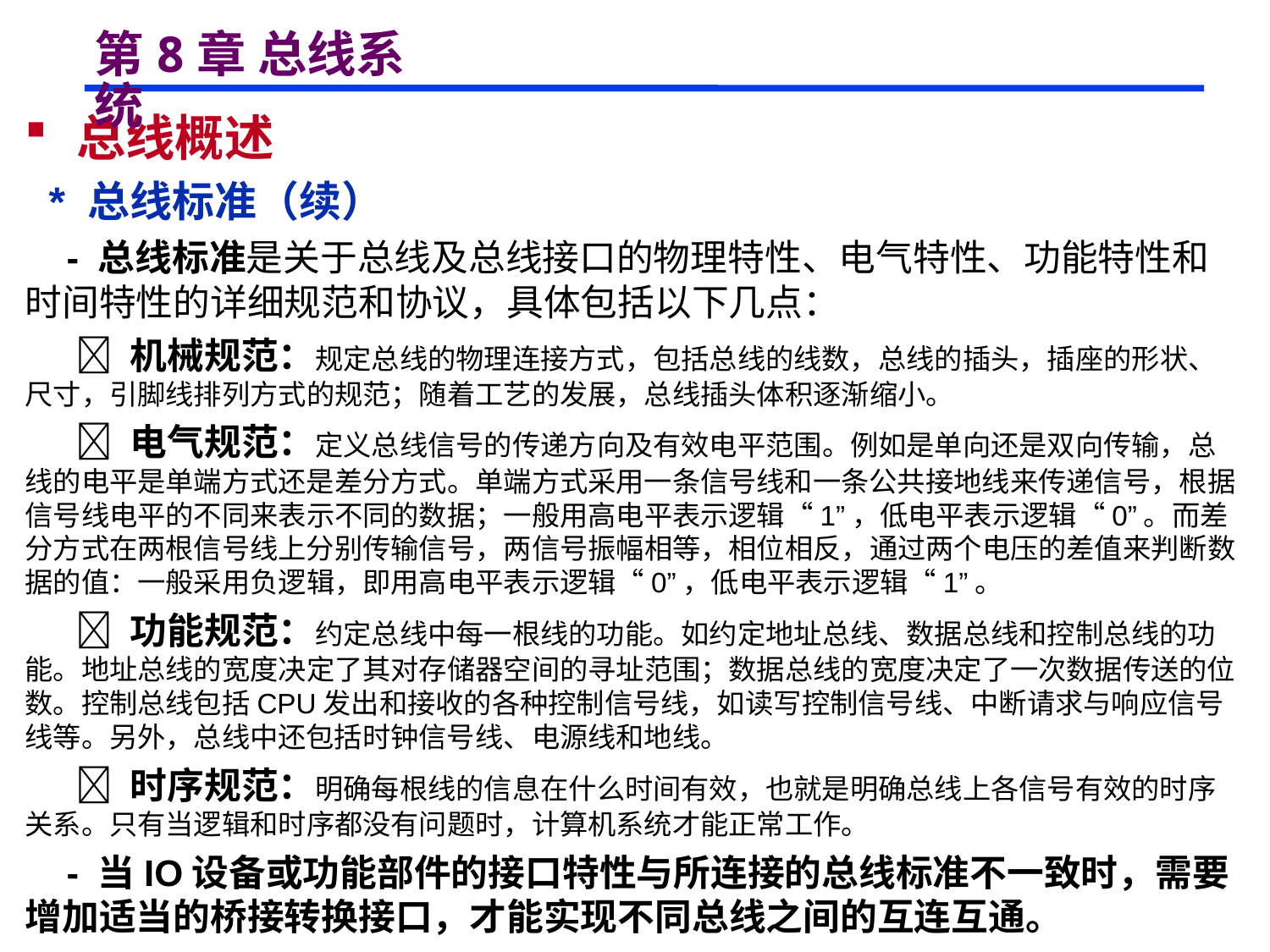

# 第8章 总线系统
 总线概述
  * 总线标准（续）
    - 总线标准是关于总线及总线接口的物理特性、电气特性、功能特性和时间特性的详细规范和协议，具体包括以下几点：
      • 机械规范：规定总线的物理连接方式，包括总线的线数，总线的插头，插座的形状、尺寸，引脚线排列方式的规范；随着工艺的发展，总线插头体积逐渐缩小。
      • 电气规范：定义总线信号的传递方向及有效电平范围。例如是单向还是双向传输，总线的电平是单端方式还是差分方式。单端方式采用一条信号线和一条公共接地线来传递信号，根据信号线电平的不同来表示不同的数据；一般用高电平表示逻辑“1”，低电平表示逻辑“0”。而差分方式在两根信号线上分别传输信号，两信号振幅相等，相位相反，通过两个电压的差值来判断数据的值：一般采用负逻辑，即用高电平表示逻辑“0”，低电平表示逻辑“1”。
      • 功能规范：约定总线中每一根线的功能。如约定地址总线、数据总线和控制总线的功能。地址总线的宽度决定了其对存储器空间的寻址范围；数据总线的宽度决定了一次数据传送的位数。控制总线包括CPU发出和接收的各种控制信号线，如读写控制信号线、中断请求与响应信号线等。另外，总线中还包括时钟信号线、电源线和地线。
      • 时序规范：明确每根线的信息在什么时间有效，也就是明确总线上各信号有效的时序关系。只有当逻辑和时序都没有问题时，计算机系统才能正常工作。
    - 当IO设备或功能部件的接口特性与所连接的总线标准不一致时，需要增加适当的桥接转换接口，才能实现不同总线之间的互连互通。